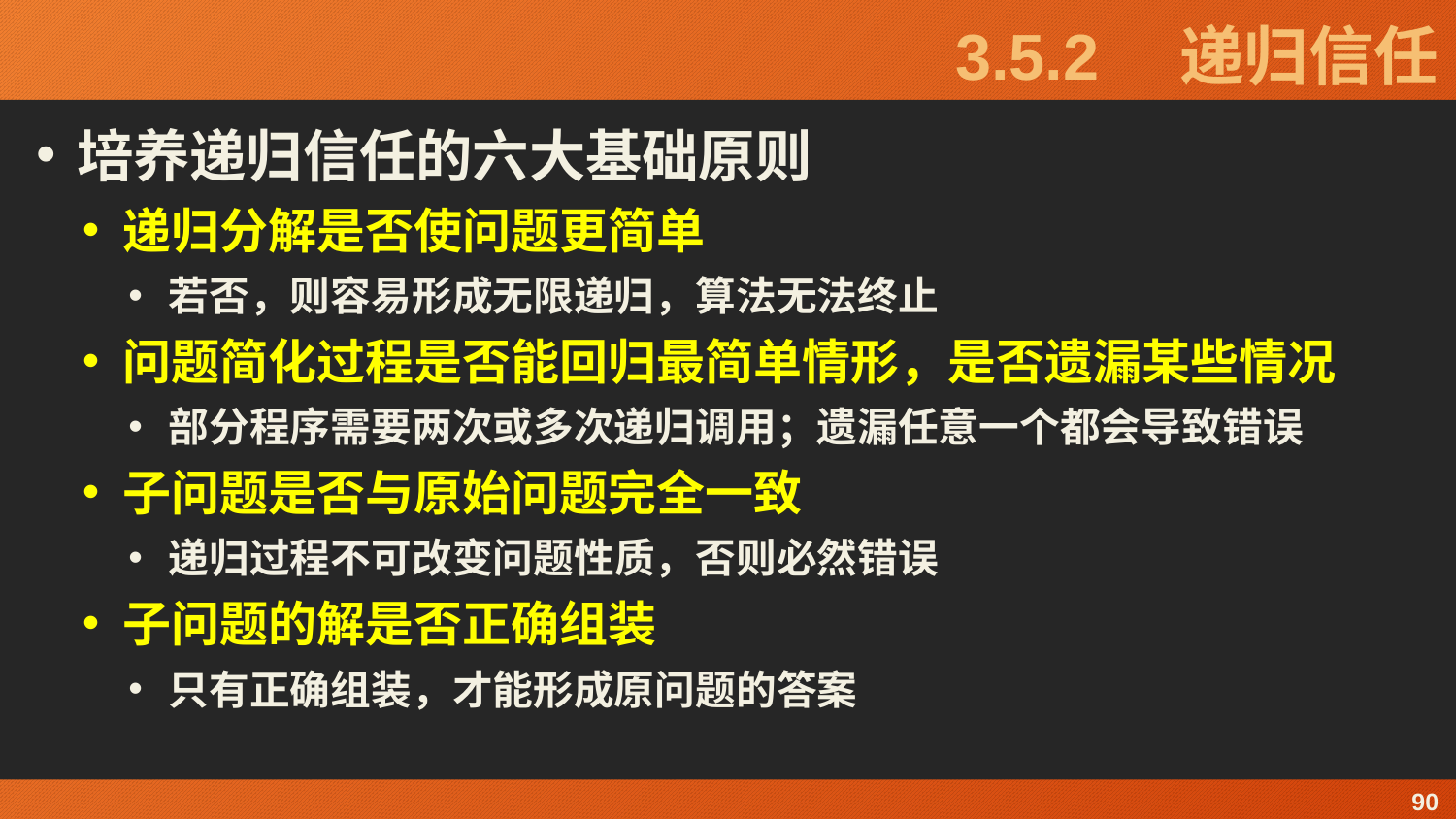

# 3.5.2　递归信任
培养递归信任的六大基础原则
递归分解是否使问题更简单
若否，则容易形成无限递归，算法无法终止
问题简化过程是否能回归最简单情形，是否遗漏某些情况
部分程序需要两次或多次递归调用；遗漏任意一个都会导致错误
子问题是否与原始问题完全一致
递归过程不可改变问题性质，否则必然错误
子问题的解是否正确组装
只有正确组装，才能形成原问题的答案
90